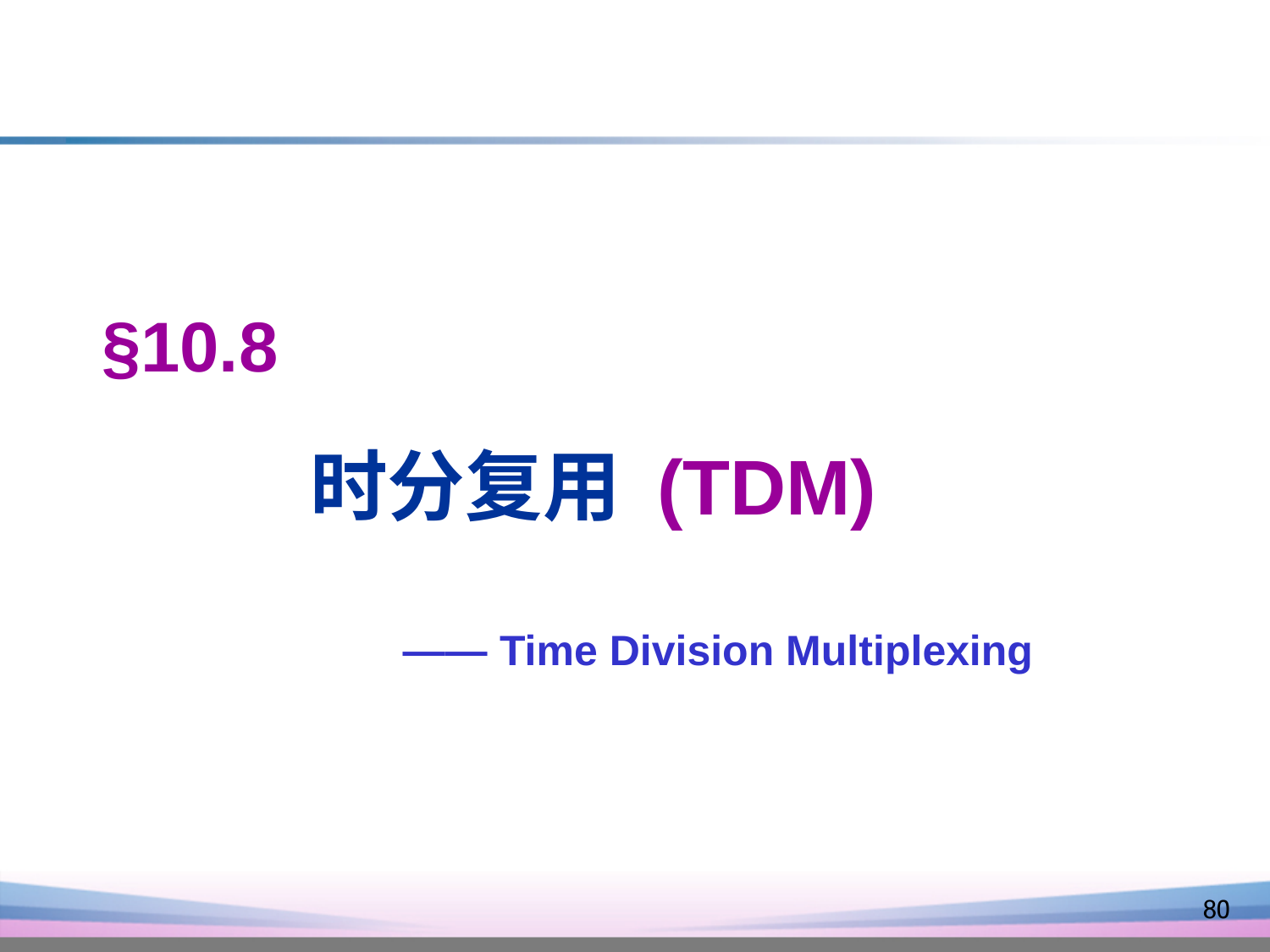

§10.8
时分复用 (TDM)
   —— Time Division Multiplexing
80